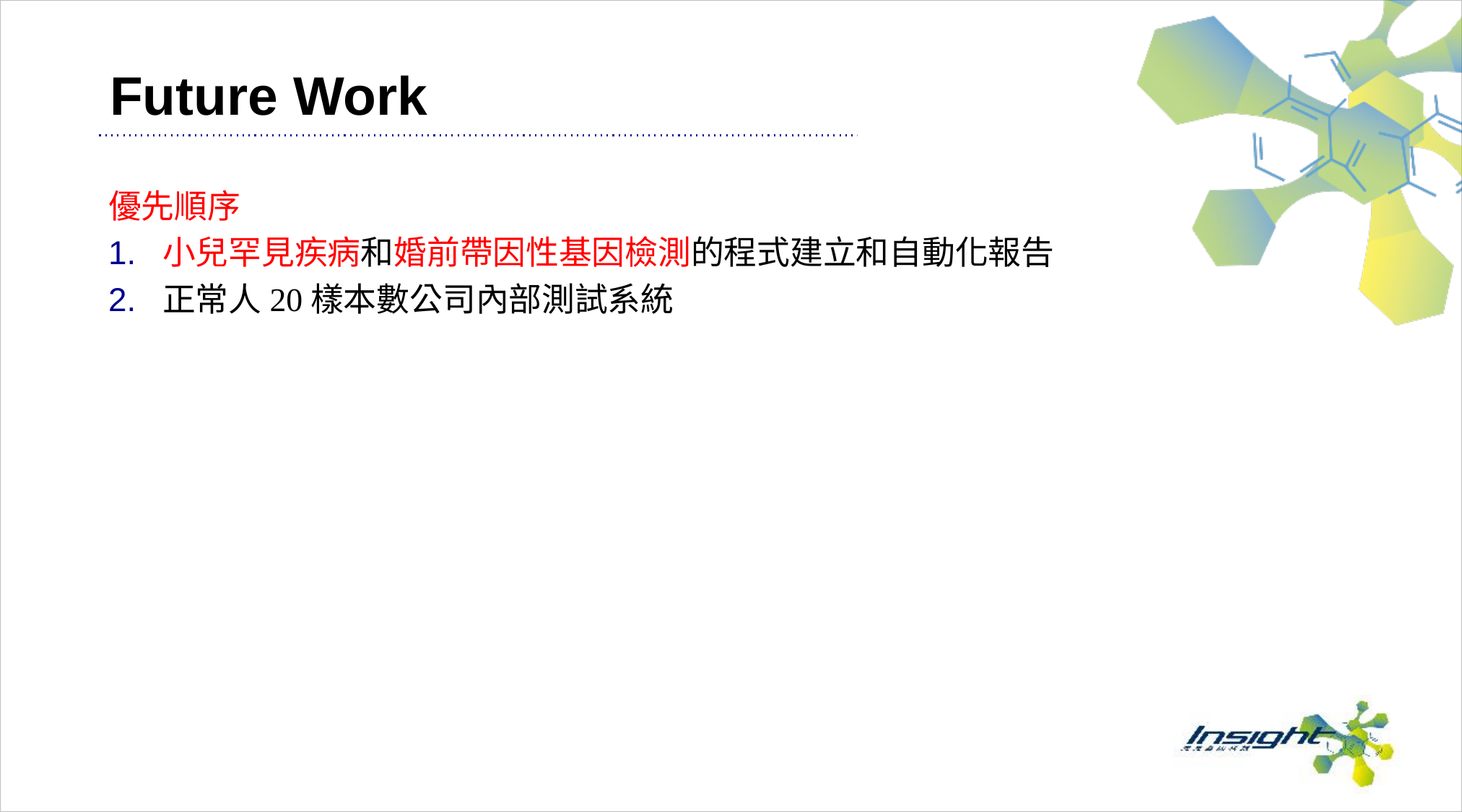

# Future Work

優先順序
小兒罕見疾病和婚前帶因性基因檢測的程式建立和自動化報告
正常人20樣本數公司內部測試系統